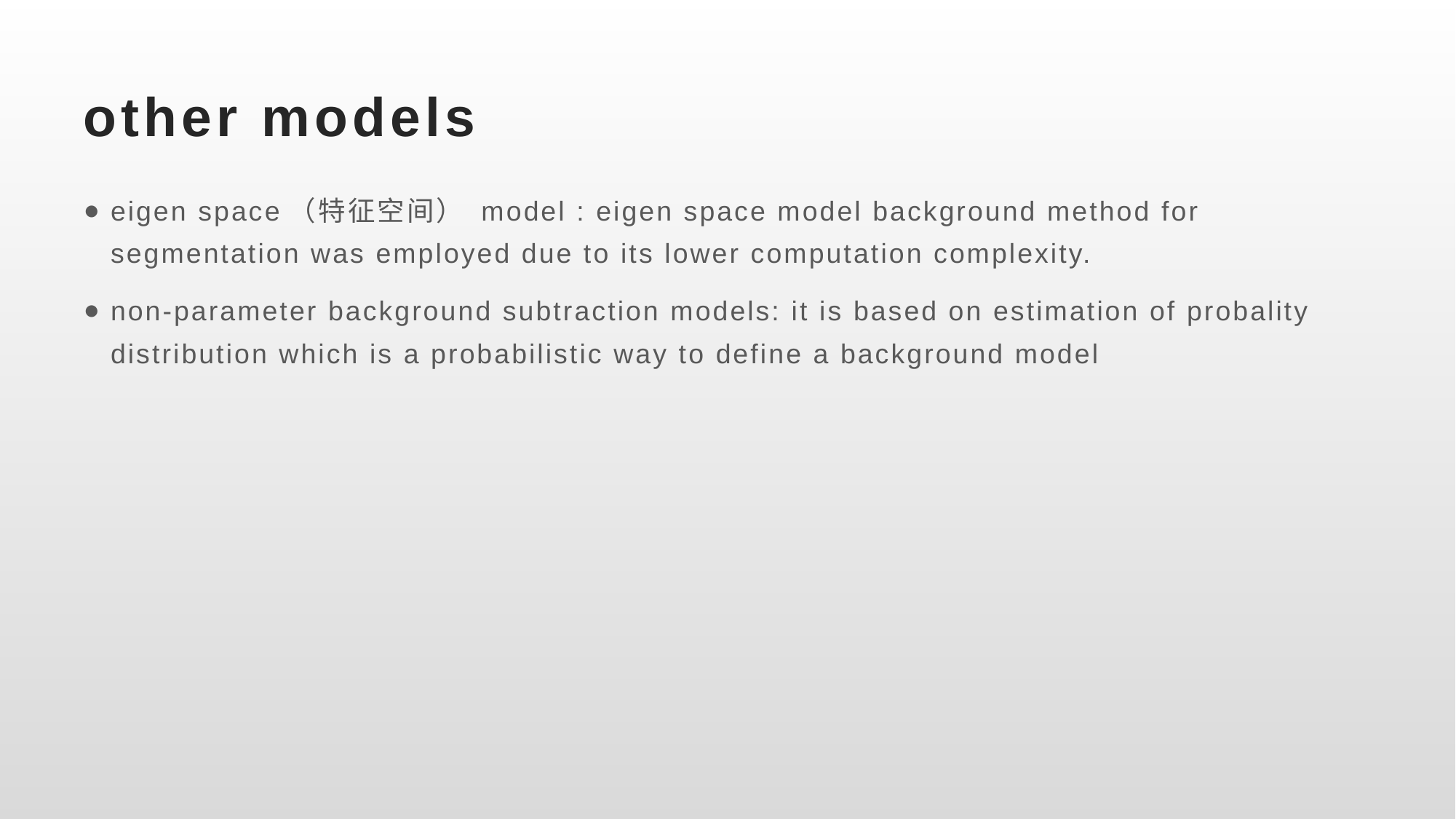

# other models
eigen space（特征空间） model : eigen space model background method for segmentation was employed due to its lower computation complexity.
non-parameter background subtraction models: it is based on estimation of probality distribution which is a probabilistic way to define a background model